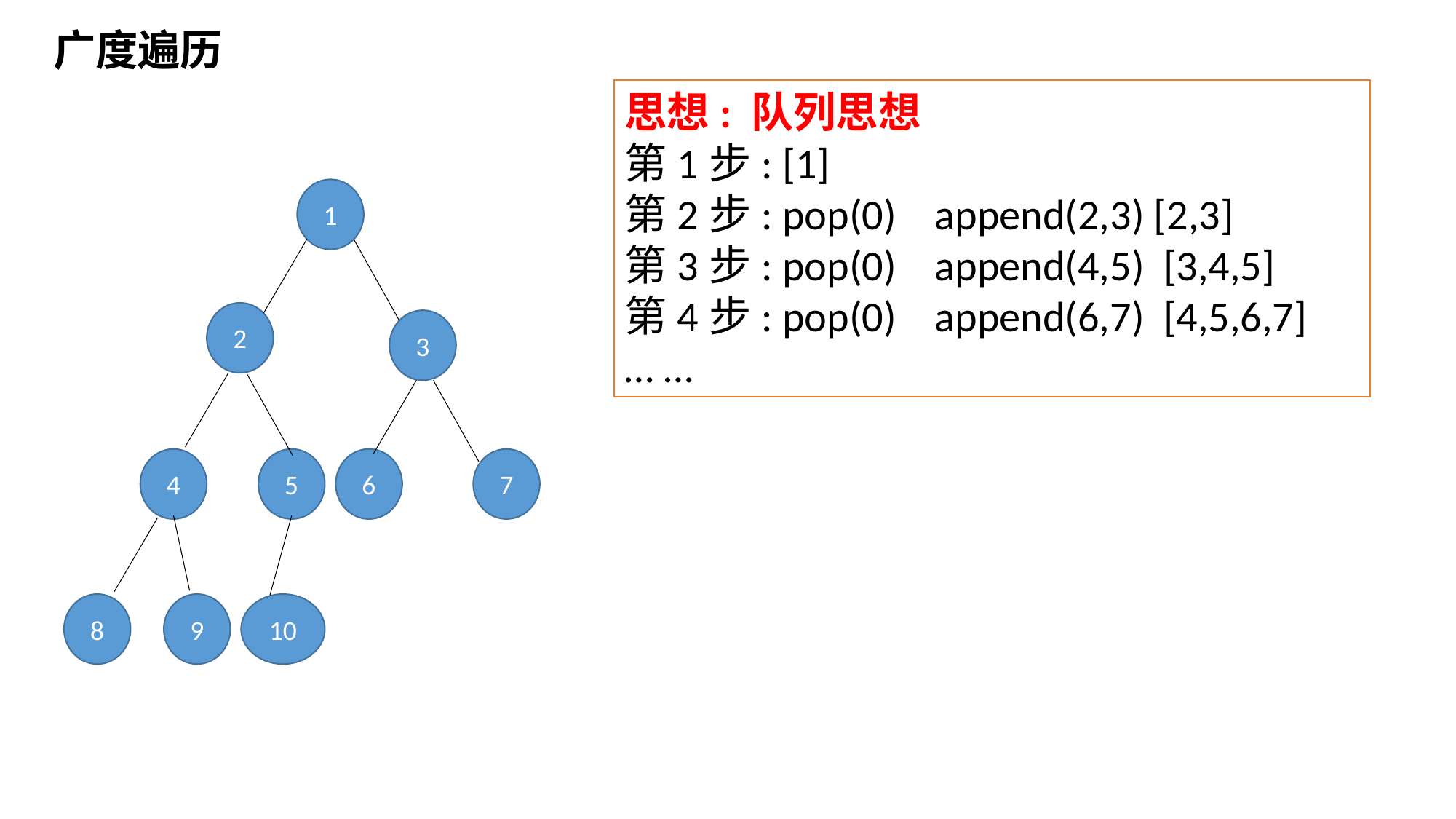

广度遍历
思想: 队列思想
第1步: [1]
第2步: pop(0)    append(2,3) [2,3]
第3步: pop(0)    append(4,5)  [3,4,5]
第4步: pop(0)    append(6,7)  [4,5,6,7]
… …
1
2
3
4
5
6
7
8
9
10